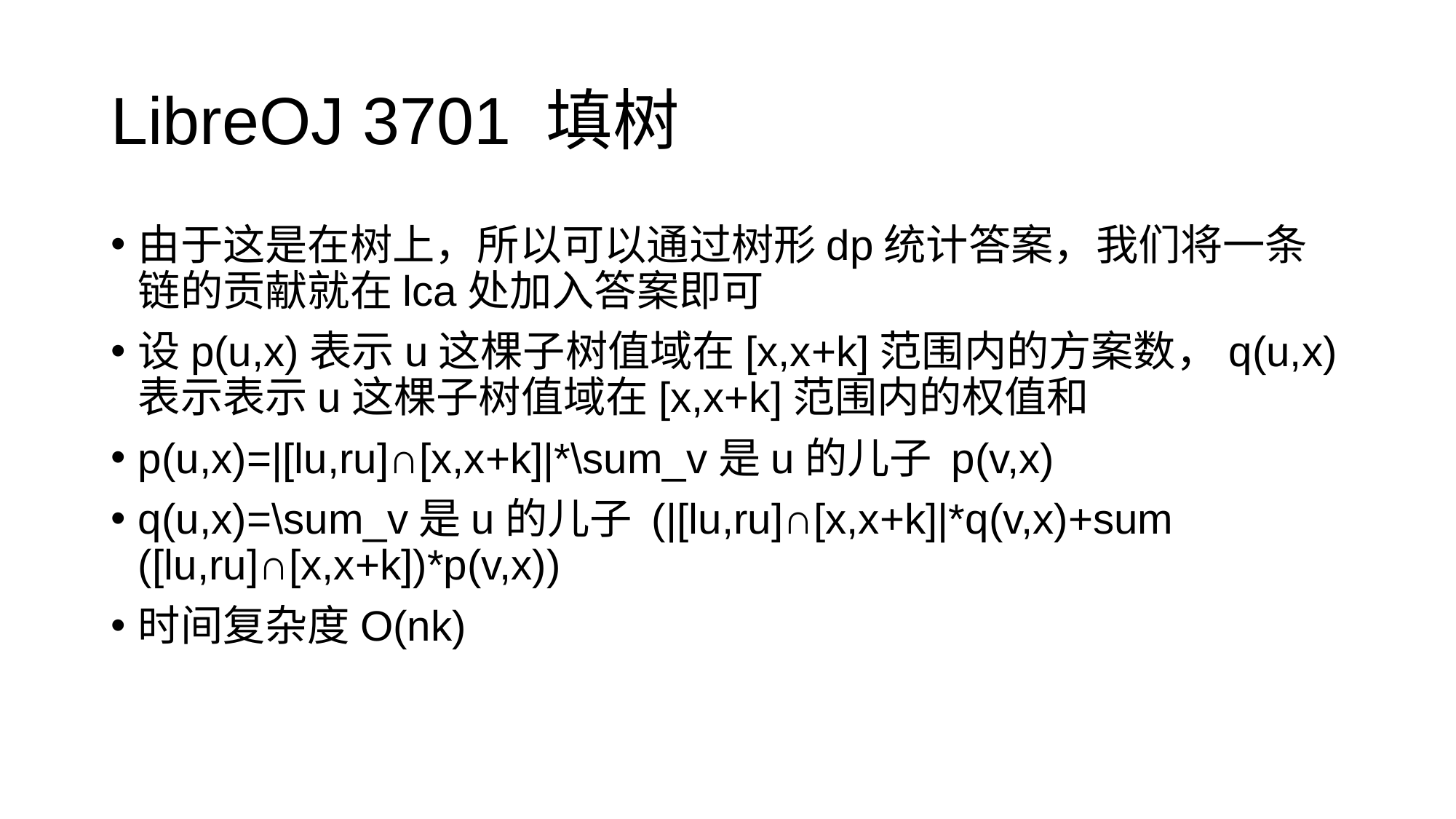

# LibreOJ 3701 填树
由于这是在树上，所以可以通过树形dp统计答案，我们将一条链的贡献就在lca处加入答案即可
设p(u,x)表示u这棵子树值域在[x,x+k]范围内的方案数，q(u,x)表示表示u这棵子树值域在[x,x+k]范围内的权值和
p(u,x)=|[lu,ru]∩[x,x+k]|*\sum_v是u的儿子 p(v,x)
q(u,x)=\sum_v是u的儿子 (|[lu,ru]∩[x,x+k]|*q(v,x)+sum ([lu,ru]∩[x,x+k])*p(v,x))
时间复杂度O(nk)